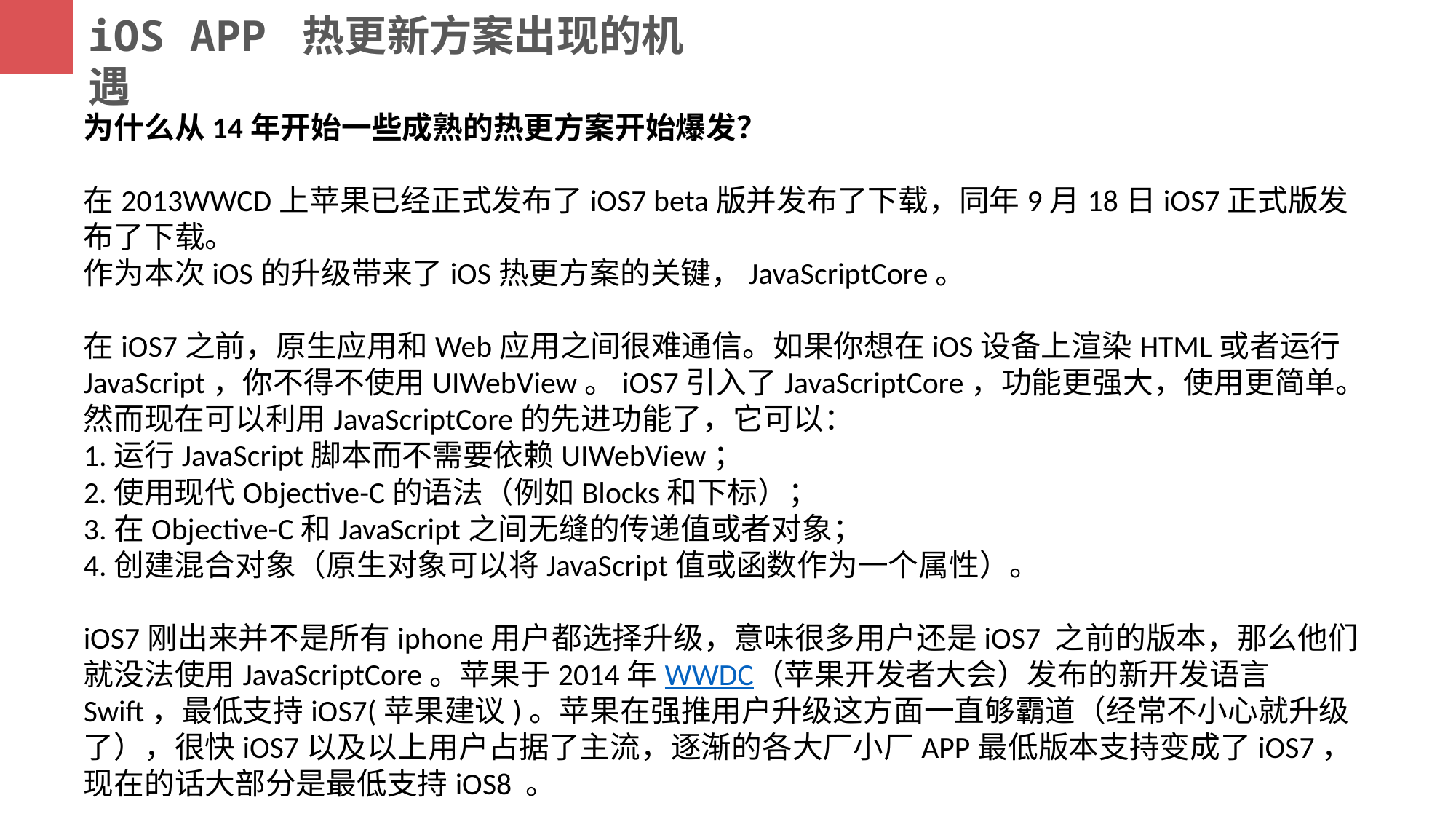

iOS APP 热更新方案出现的机遇
为什么从14年开始一些成熟的热更方案开始爆发？

在2013WWCD上苹果已经正式发布了iOS7 beta版并发布了下载，同年9月18日iOS7正式版发布了下载。
作为本次iOS的升级带来了iOS热更方案的关键，JavaScriptCore。

在iOS7之前，原生应用和Web应用之间很难通信。如果你想在iOS设备上渲染HTML或者运行JavaScript，你不得不使用UIWebView。iOS7引入了JavaScriptCore，功能更强大，使用更简单。然而现在可以利用JavaScriptCore的先进功能了，它可以：
1.运行JavaScript脚本而不需要依赖UIWebView；
2.使用现代Objective-C的语法（例如Blocks和下标）；
3.在Objective-C和JavaScript之间无缝的传递值或者对象；
4.创建混合对象（原生对象可以将JavaScript值或函数作为一个属性）。

iOS7刚出来并不是所有iphone用户都选择升级，意味很多用户还是iOS7 之前的版本，那么他们就没法使用JavaScriptCore。苹果于2014年WWDC（苹果开发者大会）发布的新开发语言Swift，最低支持iOS7(苹果建议)。苹果在强推用户升级这方面一直够霸道（经常不小心就升级了），很快iOS7以及以上用户占据了主流，逐渐的各大厂小厂APP最低版本支持变成了iOS7，现在的话大部分是最低支持iOS8 。